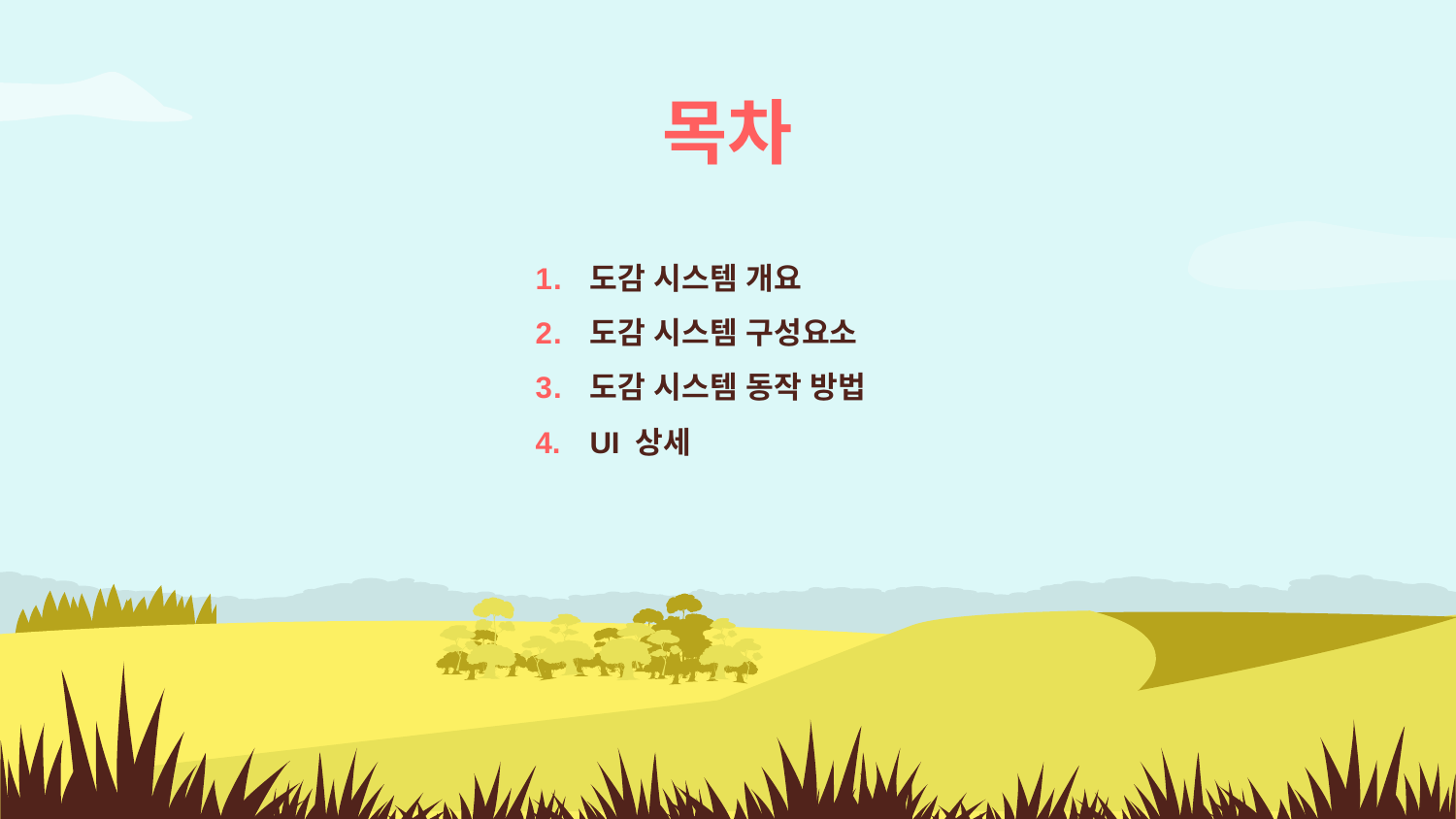

# 목차
도감 시스템 개요
도감 시스템 구성요소
도감 시스템 동작 방법
UI 상세